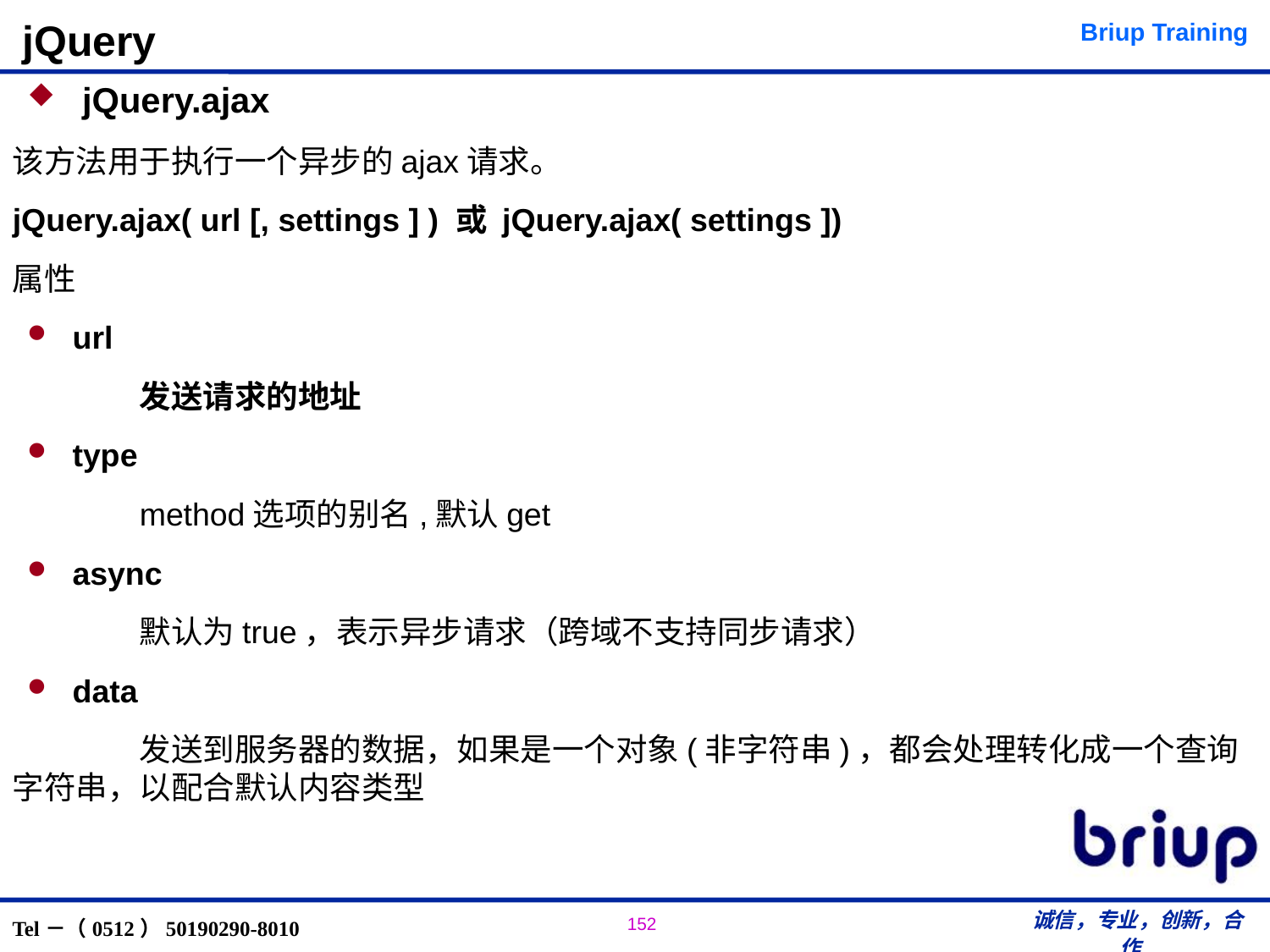

# jQuery
 jQuery.ajax
该方法用于执行一个异步的ajax请求。
jQuery.ajax( url [, settings ] ) 或 jQuery.ajax( settings ])
属性
url
	发送请求的地址
type
	method选项的别名,默认get
async
	默认为true，表示异步请求（跨域不支持同步请求）
data
	发送到服务器的数据，如果是一个对象(非字符串)，都会处理转化成一个查询字符串，以配合默认内容类型